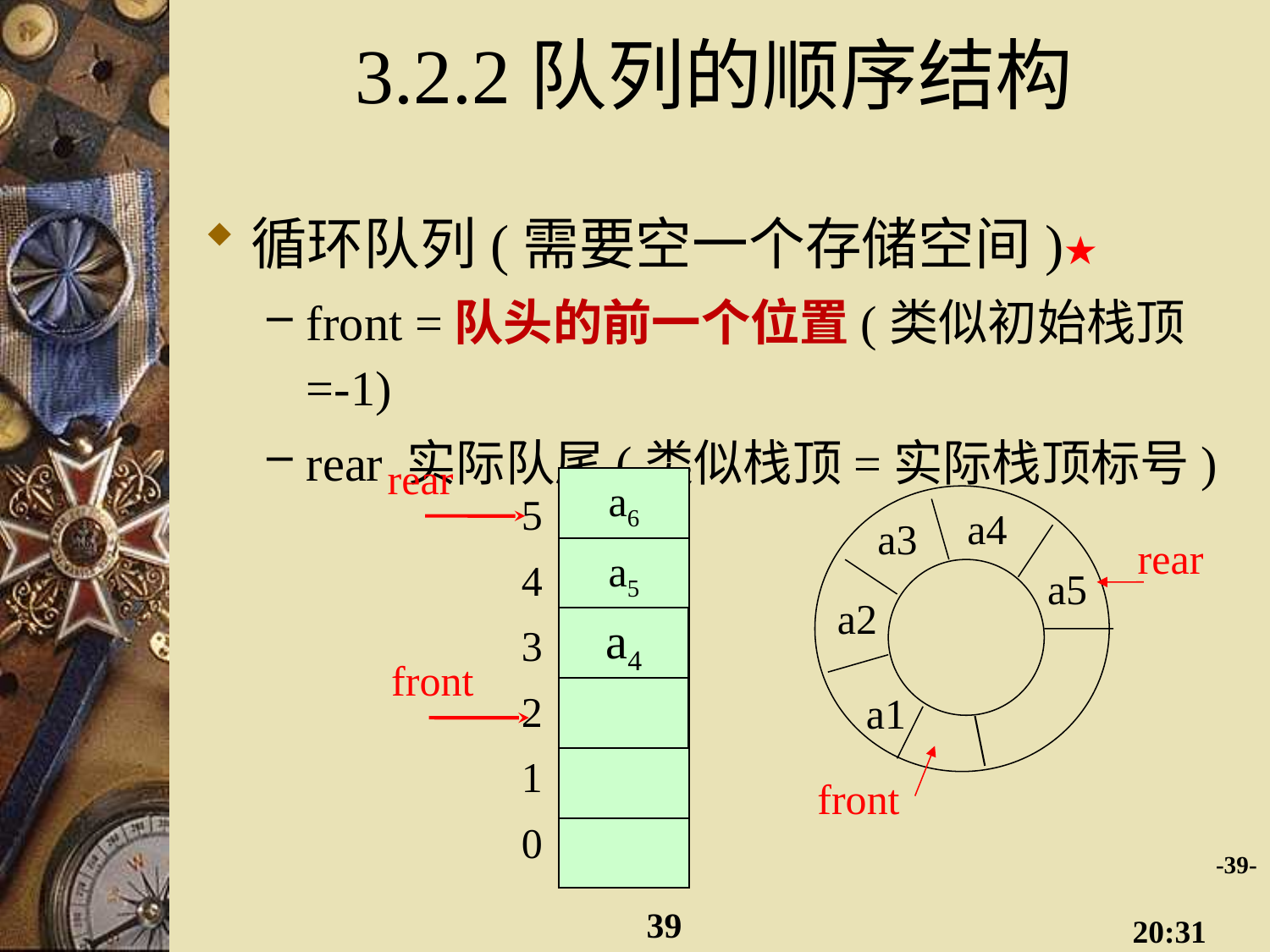

# 3.2.2队列的顺序结构
循环队列(需要空一个存储空间)★
front =队头的前一个位置(类似初始栈顶=-1)
rear 实际队尾(类似栈顶=实际栈顶标号)

rear

a6
5
4
3
2
1
0
a5
a4
front

a4

a3

rear
a5

a2

a1

front
-39-